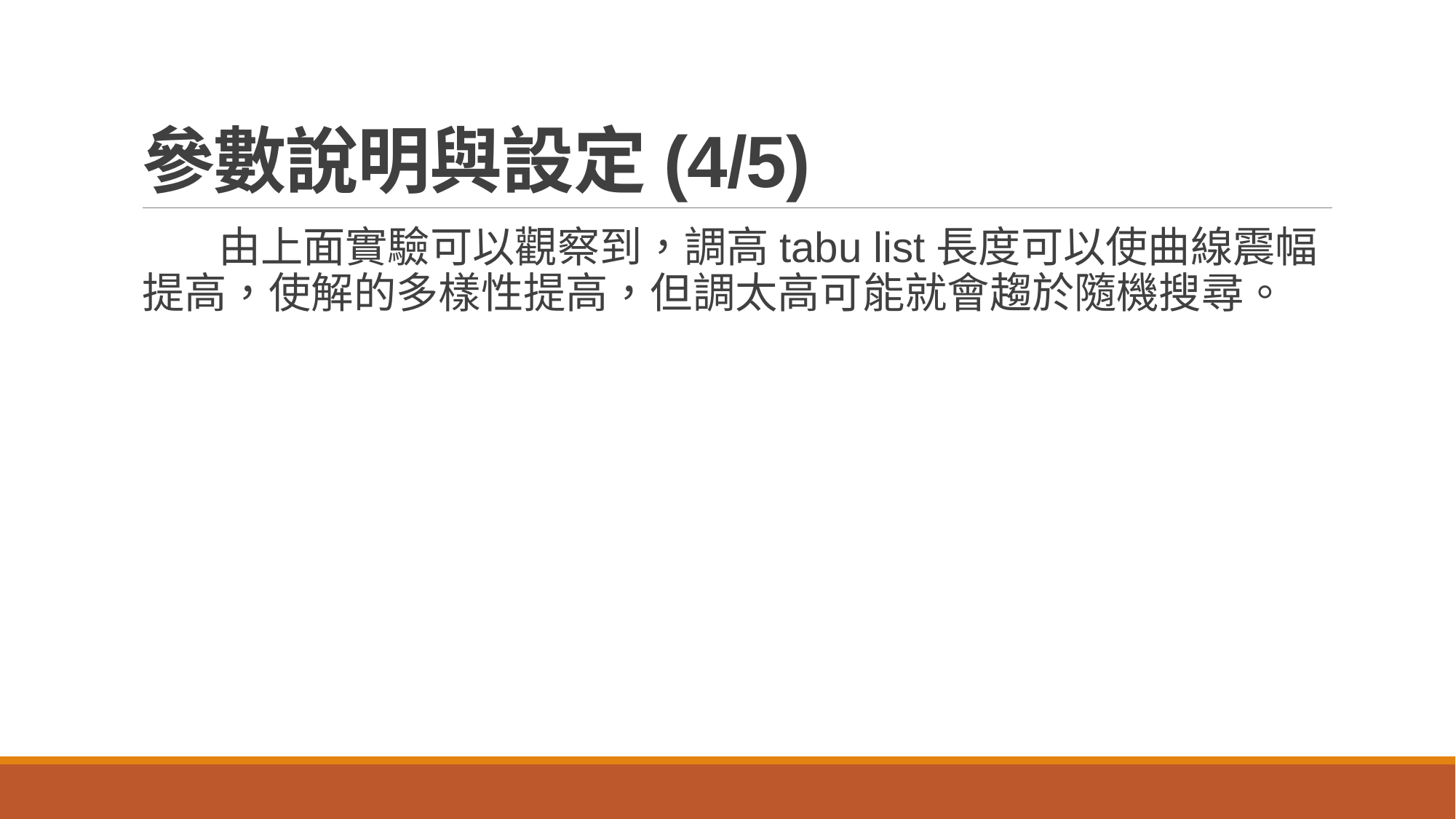

# 參數說明與設定(4/5)
       由上面實驗可以觀察到，調高tabu list長度可以使曲線震幅提高，使解的多樣性提高，但調太高可能就會趨於隨機搜尋。